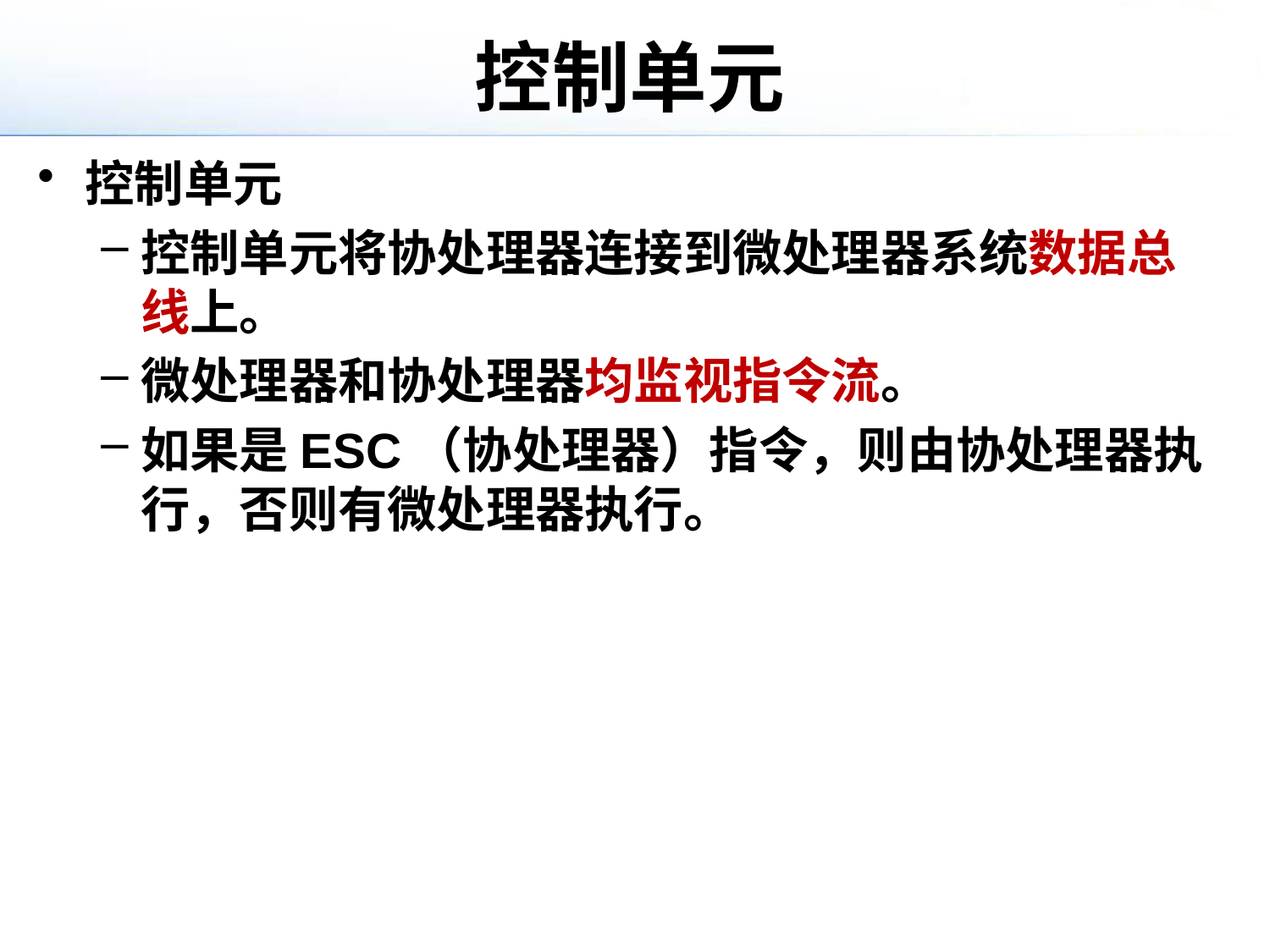

# 控制单元
控制单元
控制单元将协处理器连接到微处理器系统数据总线上。
微处理器和协处理器均监视指令流。
如果是ESC（协处理器）指令，则由协处理器执行，否则有微处理器执行。